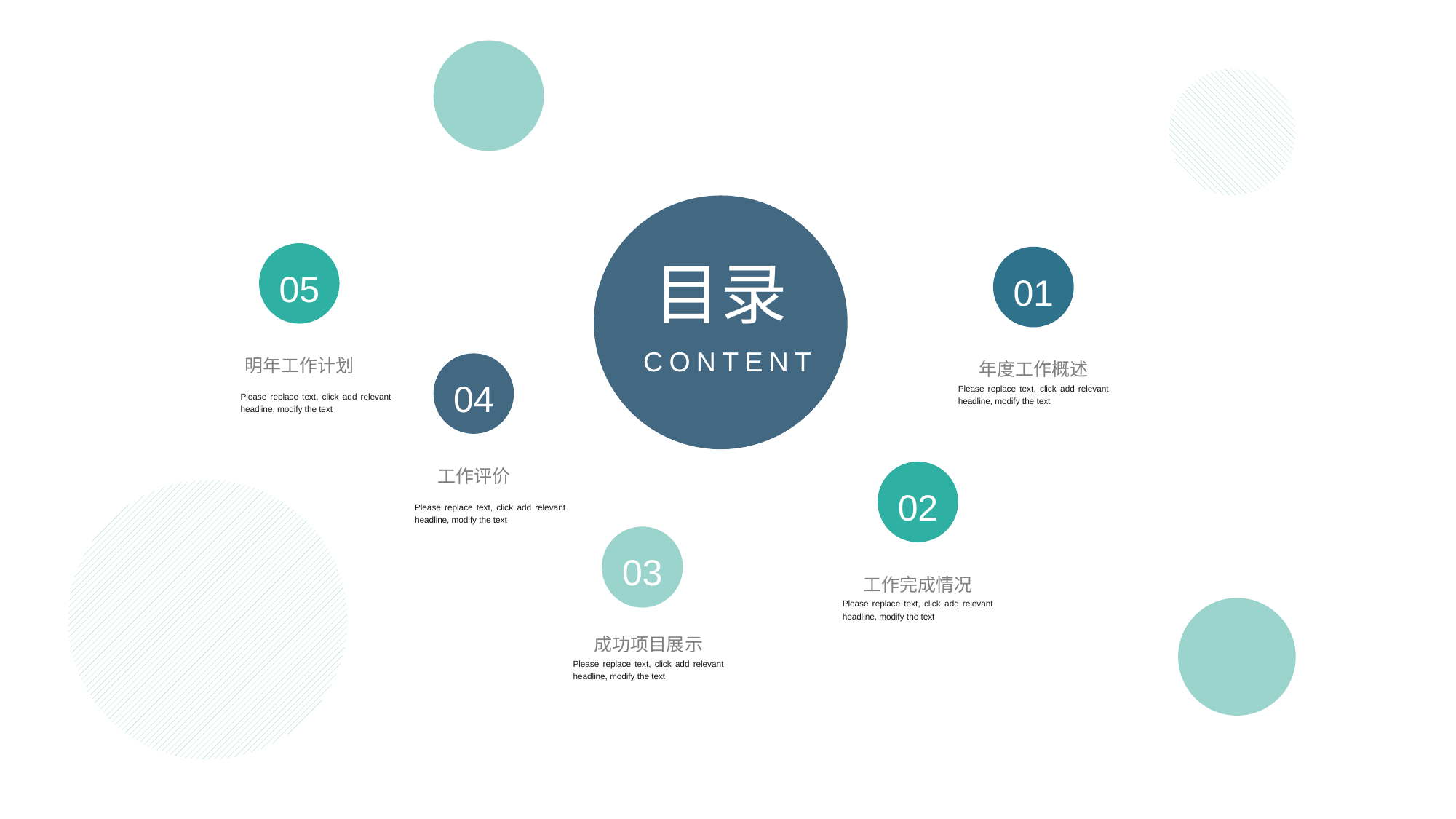

目录
CONTENT
05
01
明年工作计划
04
年度工作概述
Please replace text, click add relevant headline, modify the text
Please replace text, click add relevant headline, modify the text
工作评价
02

Please replace text, click add relevant headline, modify the text
03
工作完成情况
Please replace text, click add relevant headline, modify the text

成功项目展示
Please replace text, click add relevant headline, modify the text